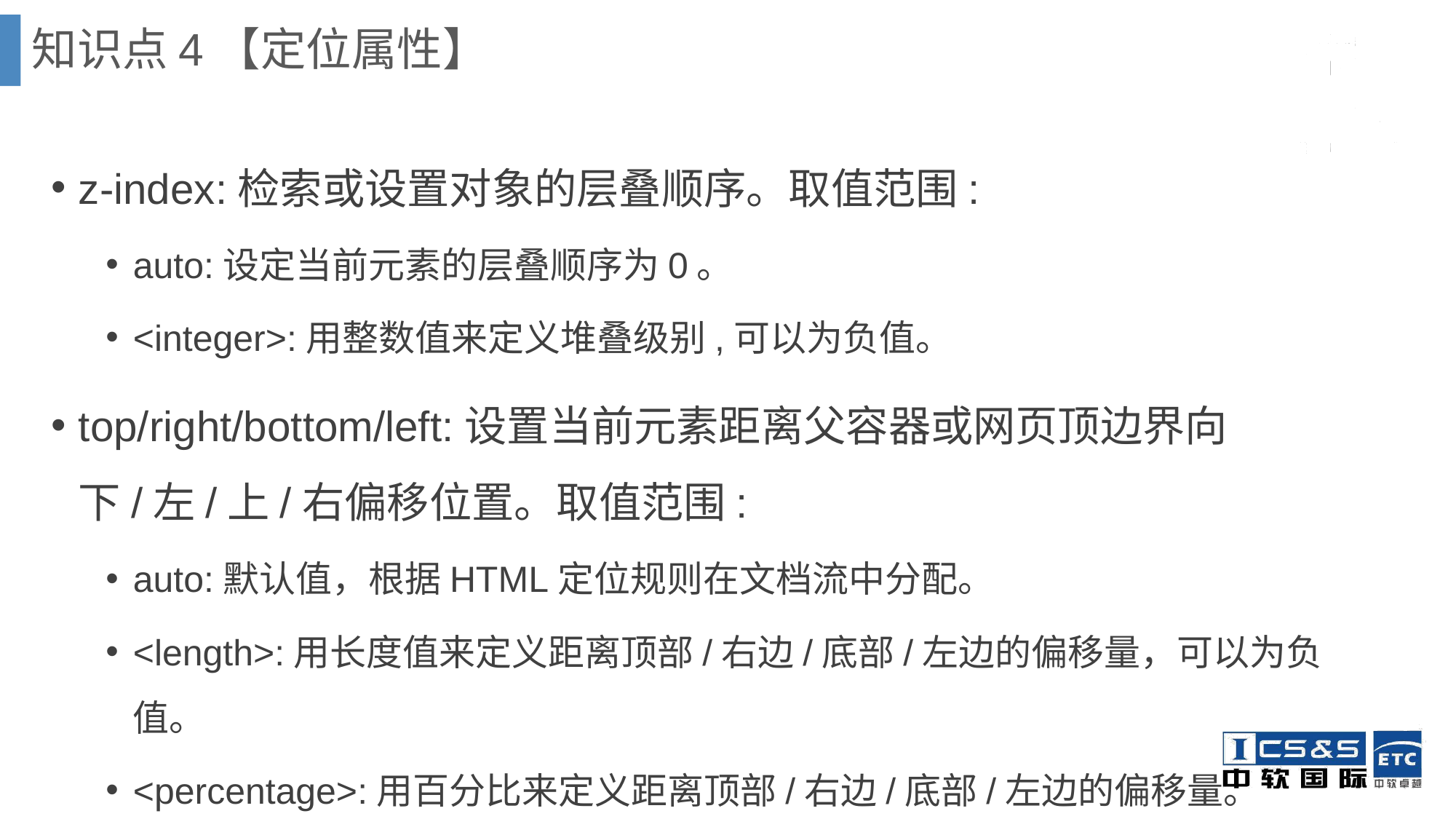

知识点4【定位属性】
z-index:检索或设置对象的层叠顺序。取值范围:
auto:设定当前元素的层叠顺序为0。
<integer>:用整数值来定义堆叠级别,可以为负值。
top/right/bottom/left:设置当前元素距离父容器或网页顶边界向下/左/上/右偏移位置。取值范围:
auto:默认值，根据HTML定位规则在文档流中分配。
<length>:用长度值来定义距离顶部/右边/底部/左边的偏移量，可以为负值。
<percentage>:用百分比来定义距离顶部/右边/底部/左边的偏移量。